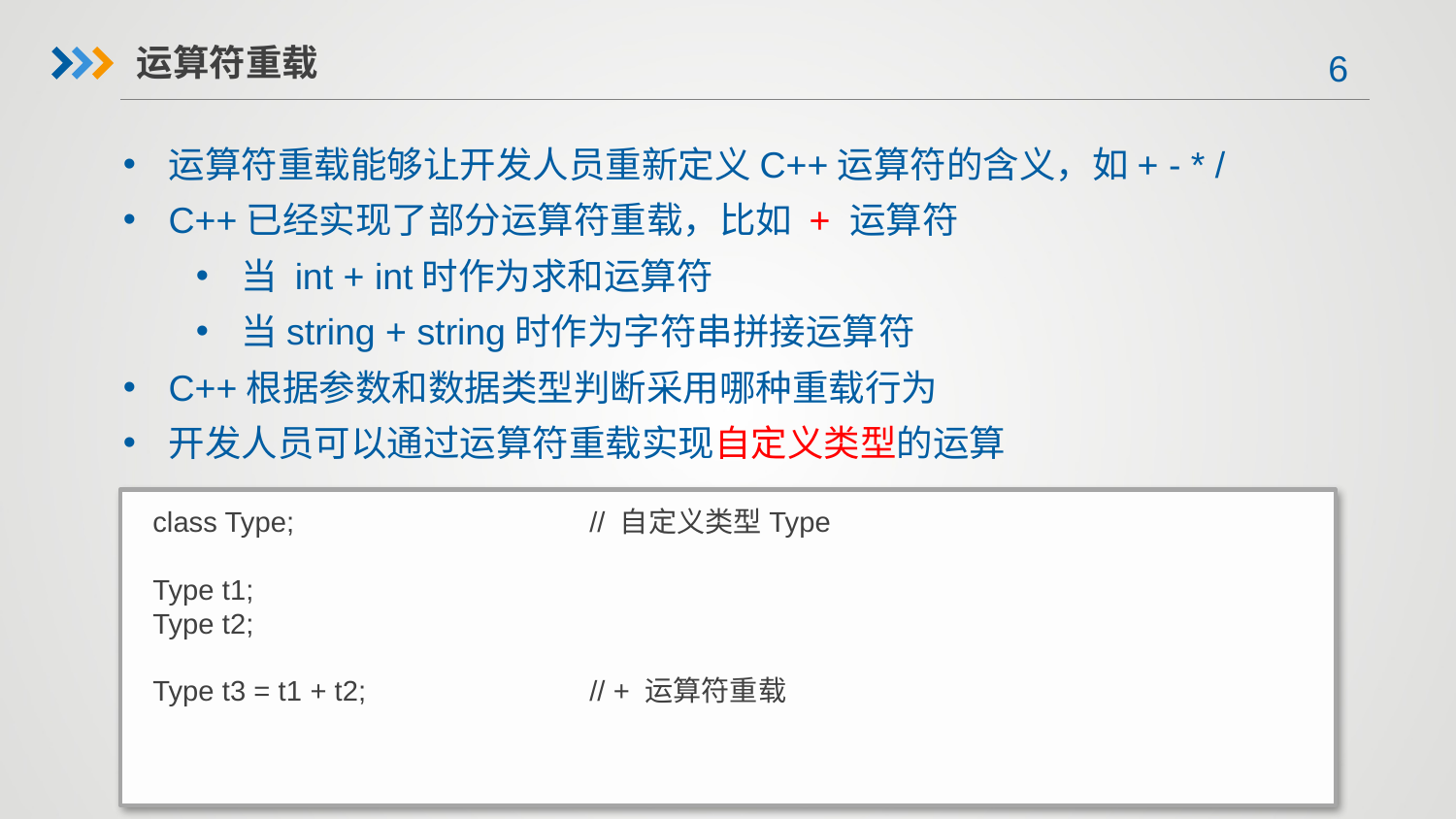

运算符重载
运算符重载能够让开发人员重新定义C++运算符的含义，如+ - * /
C++已经实现了部分运算符重载，比如 + 运算符
当 int + int时作为求和运算符
当string + string时作为字符串拼接运算符
C++根据参数和数据类型判断采用哪种重载行为
开发人员可以通过运算符重载实现自定义类型的运算

class Type;			// 自定义类型Type

Type t1;
Type t2;

Type t3 = t1 + t2;		// + 运算符重载